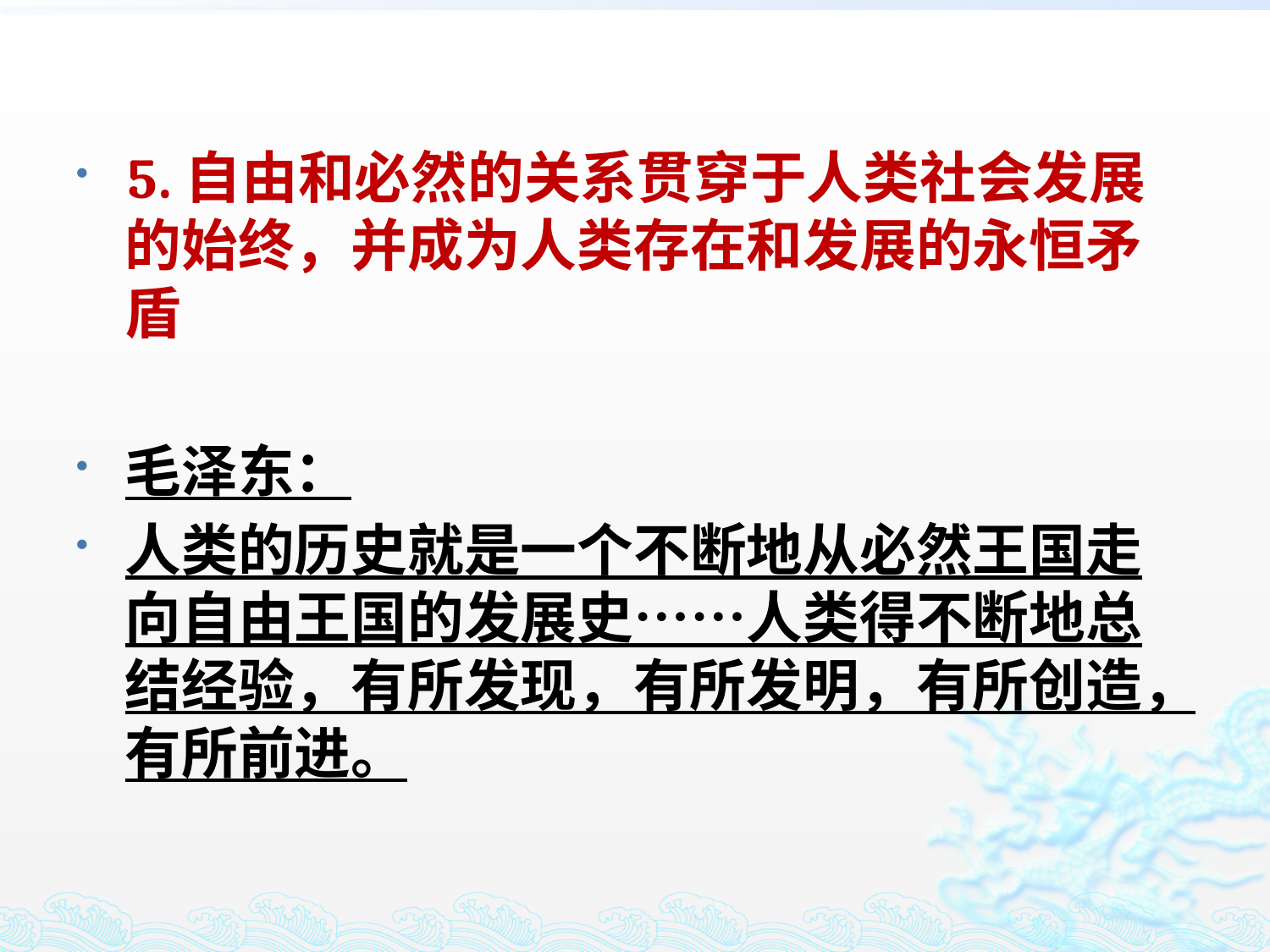

5.自由和必然的关系贯穿于人类社会发展的始终，并成为人类存在和发展的永恒矛盾

毛泽东：
人类的历史就是一个不断地从必然王国走向自由王国的发展史……人类得不断地总结经验，有所发现，有所发明，有所创造，有所前进。